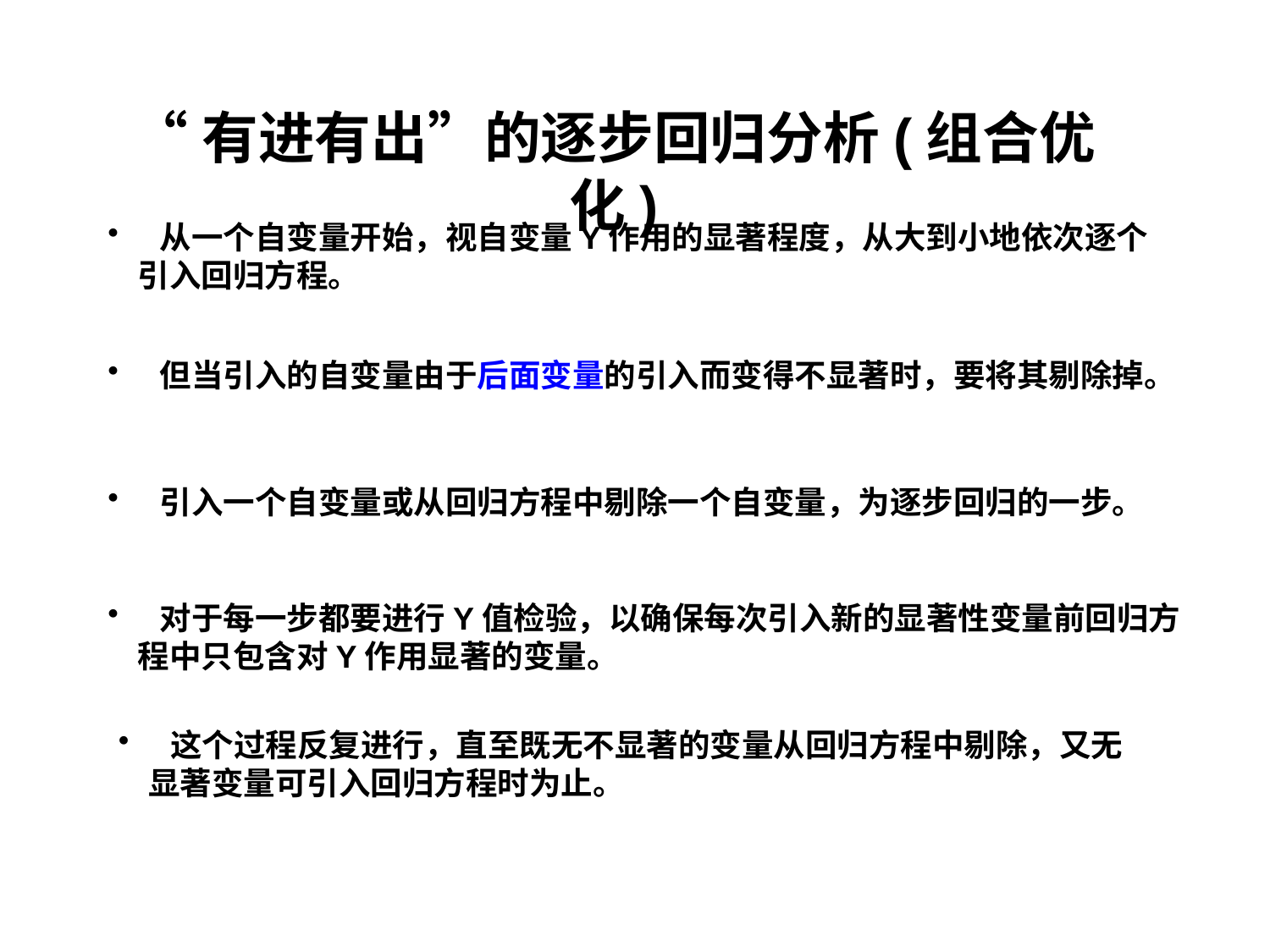

“有进有出”的逐步回归分析(组合优化)
  从一个自变量开始，视自变量Y作用的显著程度，从大到小地依次逐个引入回归方程。
  但当引入的自变量由于后面变量的引入而变得不显著时，要将其剔除掉。
  引入一个自变量或从回归方程中剔除一个自变量，为逐步回归的一步。
  对于每一步都要进行Y值检验，以确保每次引入新的显著性变量前回归方程中只包含对Y作用显著的变量。
  这个过程反复进行，直至既无不显著的变量从回归方程中剔除，又无显著变量可引入回归方程时为止。